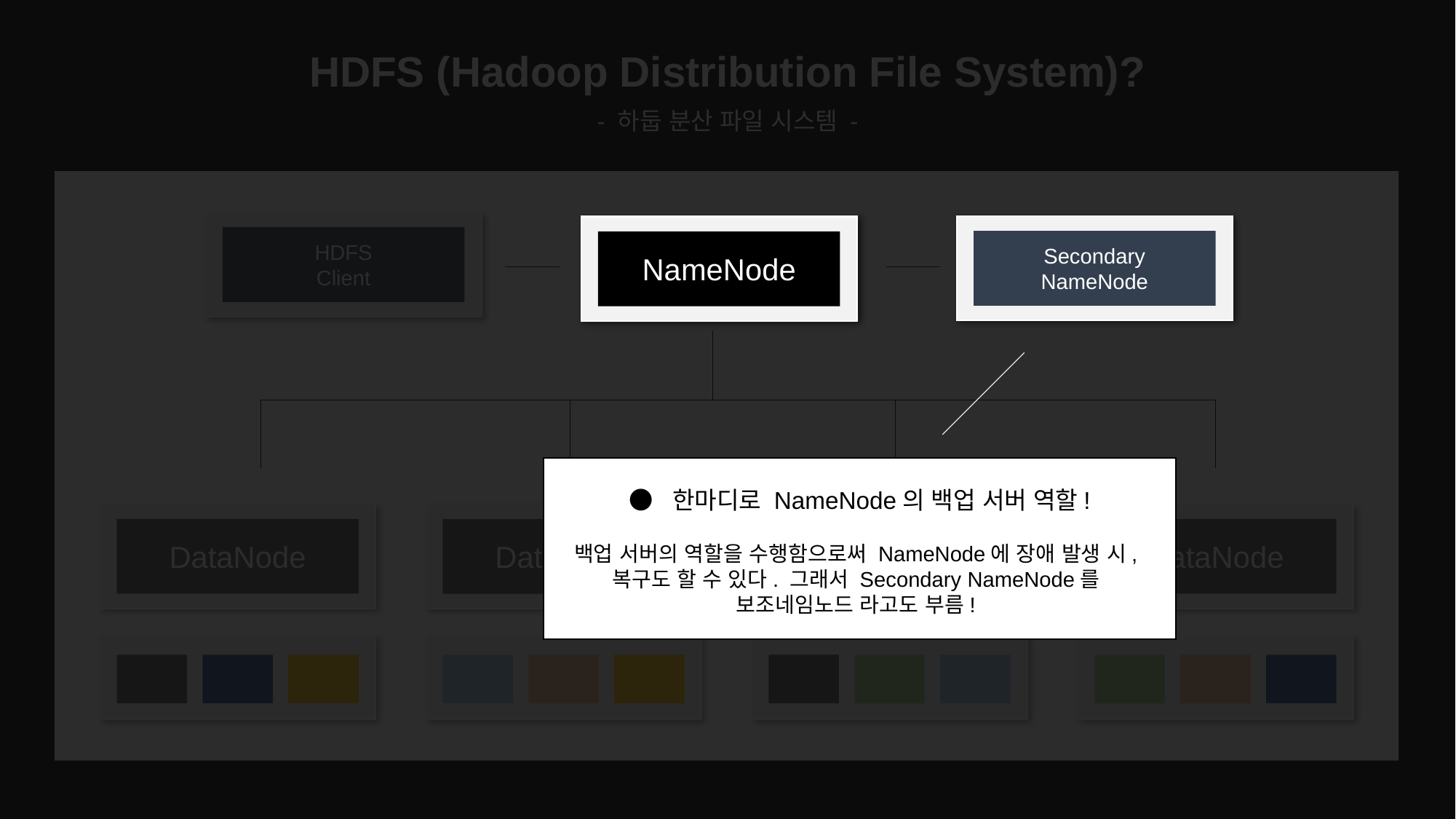

HDFS (Hadoop Distribution File System)?
- 하둡 분산 파일 시스템 -

HDFS
Client
Secondary
NameNode
Secondary
NameNode
NameNode
NameNode

●  한마디로 NameNode의 백업 서버 역할!

DataNode
DataNode
DataNode
DataNode
백업 서버의 역할을 수행함으로써 NameNode에 장애 발생 시,
복구도 할 수 있다. 그래서 Secondary NameNode를
보조네임노드 라고도 부름!